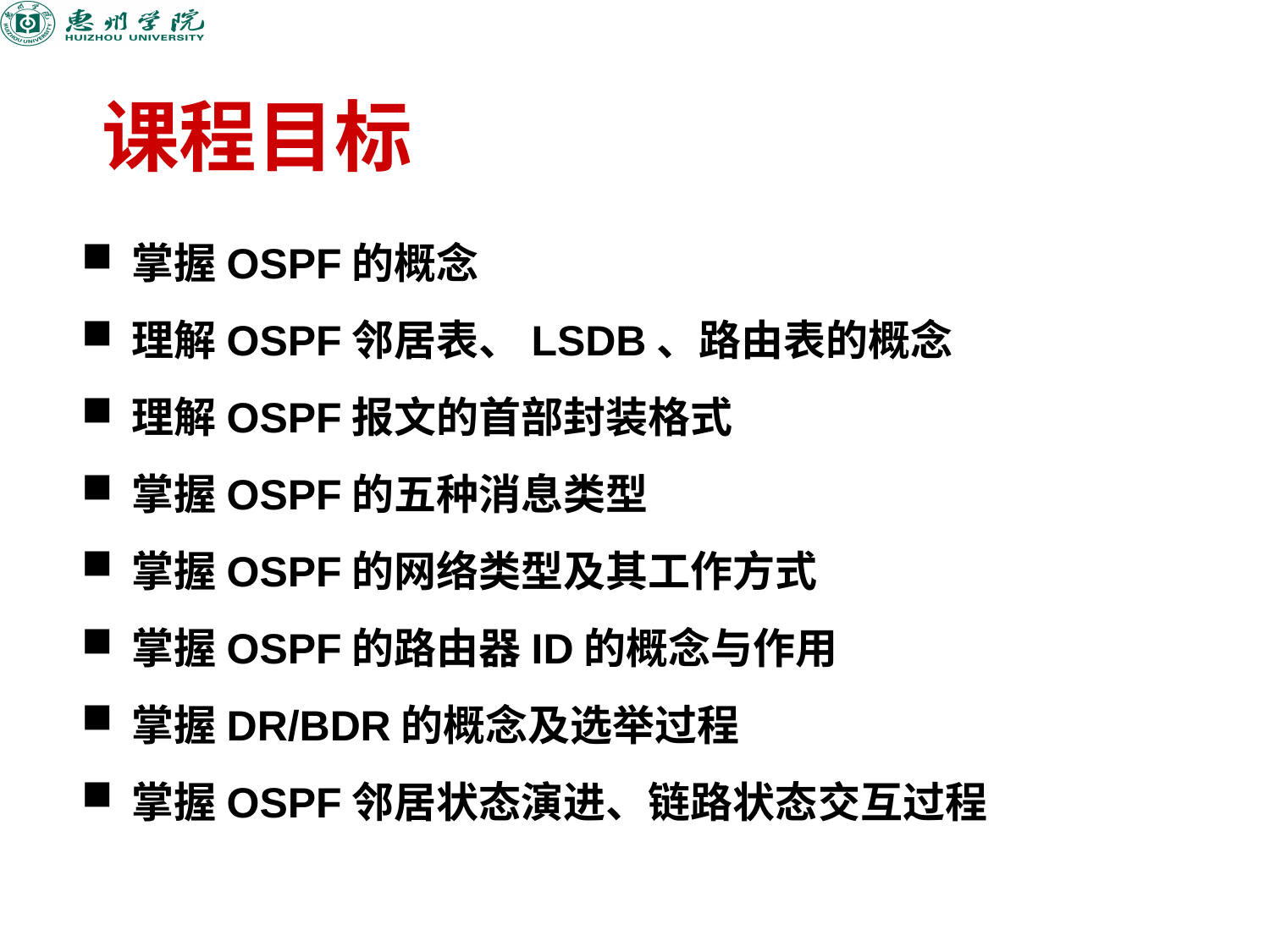

课程目标
掌握OSPF的概念
理解OSPF邻居表、LSDB、路由表的概念
理解OSPF报文的首部封装格式
掌握OSPF的五种消息类型
掌握OSPF的网络类型及其工作方式
掌握OSPF的路由器ID的概念与作用
掌握DR/BDR的概念及选举过程
掌握OSPF邻居状态演进、链路状态交互过程